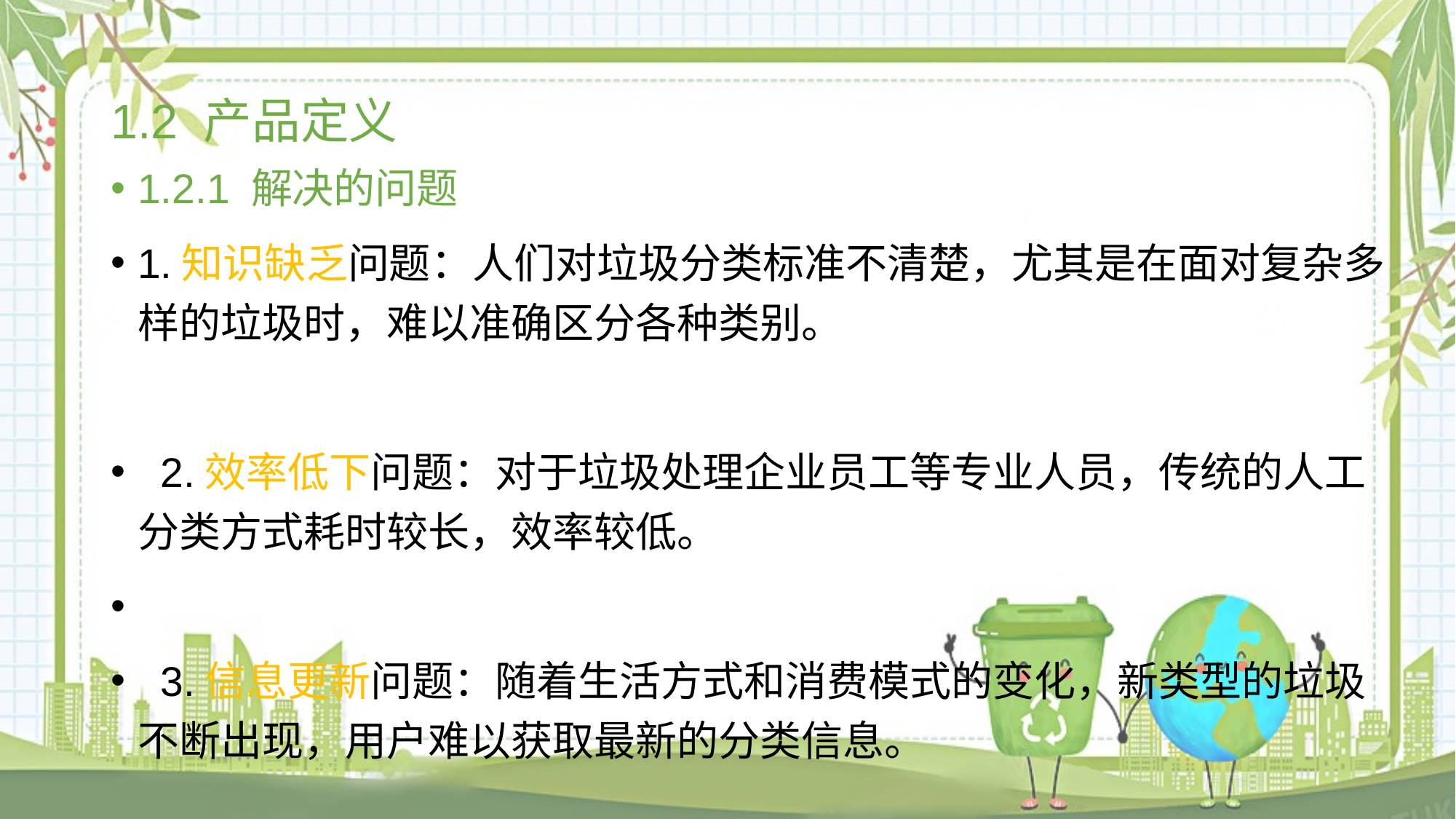

# 1.2 产品定义
1.2.1 解决的问题
1.知识缺乏问题：人们对垃圾分类标准不清楚，尤其是在面对复杂多样的垃圾时，难以准确区分各种类别。

  2.效率低下问题：对于垃圾处理企业员工等专业人员，传统的人工分类方式耗时较长，效率较低。

  3.信息更新问题：随着生活方式和消费模式的变化，新类型的垃圾不断出现，用户难以获取最新的分类信息。